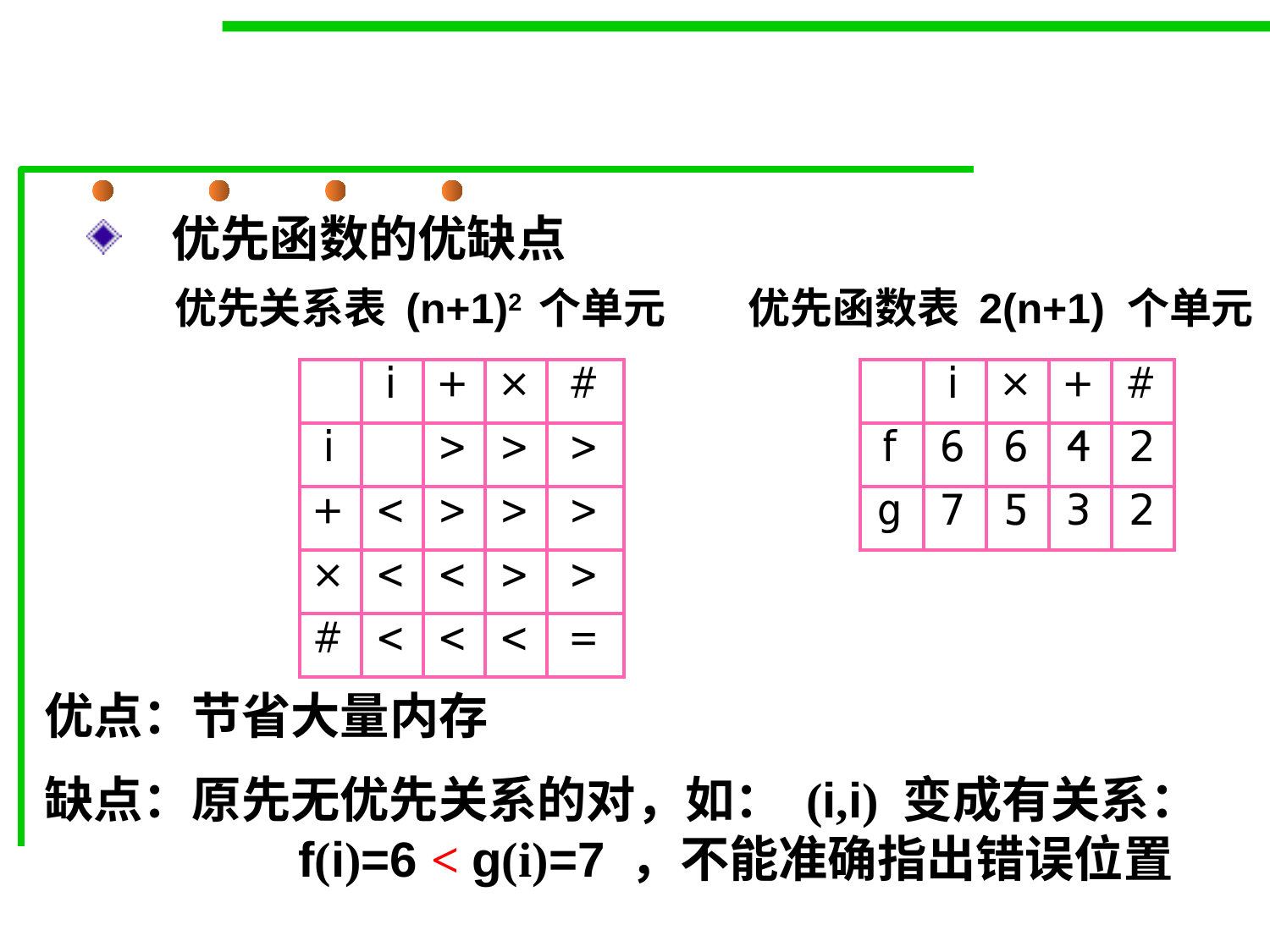

#
优先函数的优缺点
优先关系表 (n+1)2 个单元
优先函数表 2(n+1) 个单元
|  | i | + | × | # |
| --- | --- | --- | --- | --- |
| i |  | > | > | > |
| + | < | > | > | > |
| × | < | < | > | > |
| # | < | < | < | = |
|  | i | × | + | # |
| --- | --- | --- | --- | --- |
| f | 6 | 6 | 4 | 2 |
| g | 7 | 5 | 3 | 2 |
优点：节省大量内存
缺点：原先无优先关系的对，如：	(i,i) 变成有关系：	 	f(i)=6 < g(i)=7 ，不能准确指出错误位置